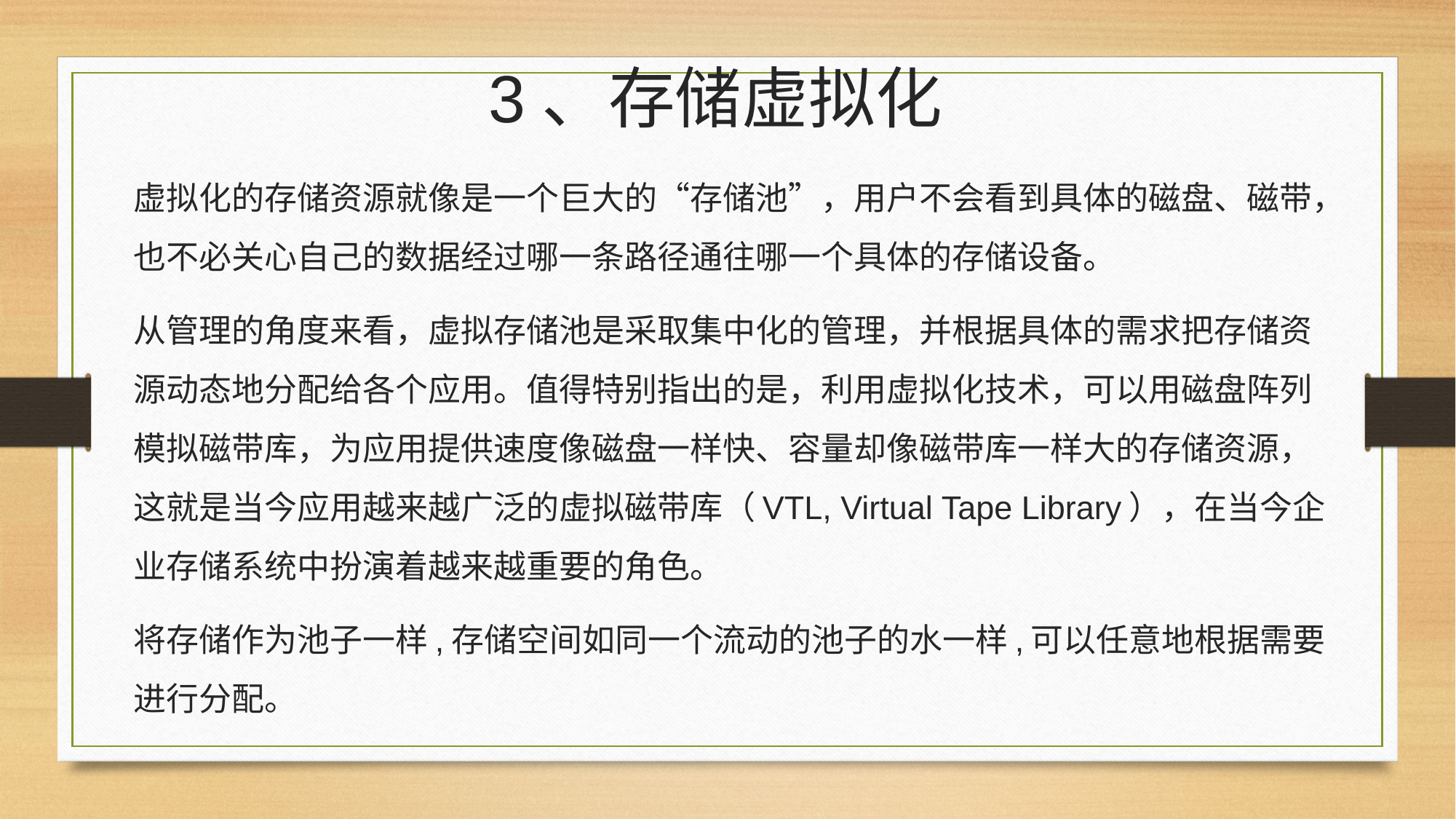

# 3、存储虚拟化
虚拟化的存储资源就像是一个巨大的“存储池”，用户不会看到具体的磁盘、磁带，也不必关心自己的数据经过哪一条路径通往哪一个具体的存储设备。
从管理的角度来看，虚拟存储池是采取集中化的管理，并根据具体的需求把存储资源动态地分配给各个应用。值得特别指出的是，利用虚拟化技术，可以用磁盘阵列模拟磁带库，为应用提供速度像磁盘一样快、容量却像磁带库一样大的存储资源，这就是当今应用越来越广泛的虚拟磁带库（VTL, Virtual Tape Library），在当今企业存储系统中扮演着越来越重要的角色。
将存储作为池子一样,存储空间如同一个流动的池子的水一样,可以任意地根据需要进行分配。